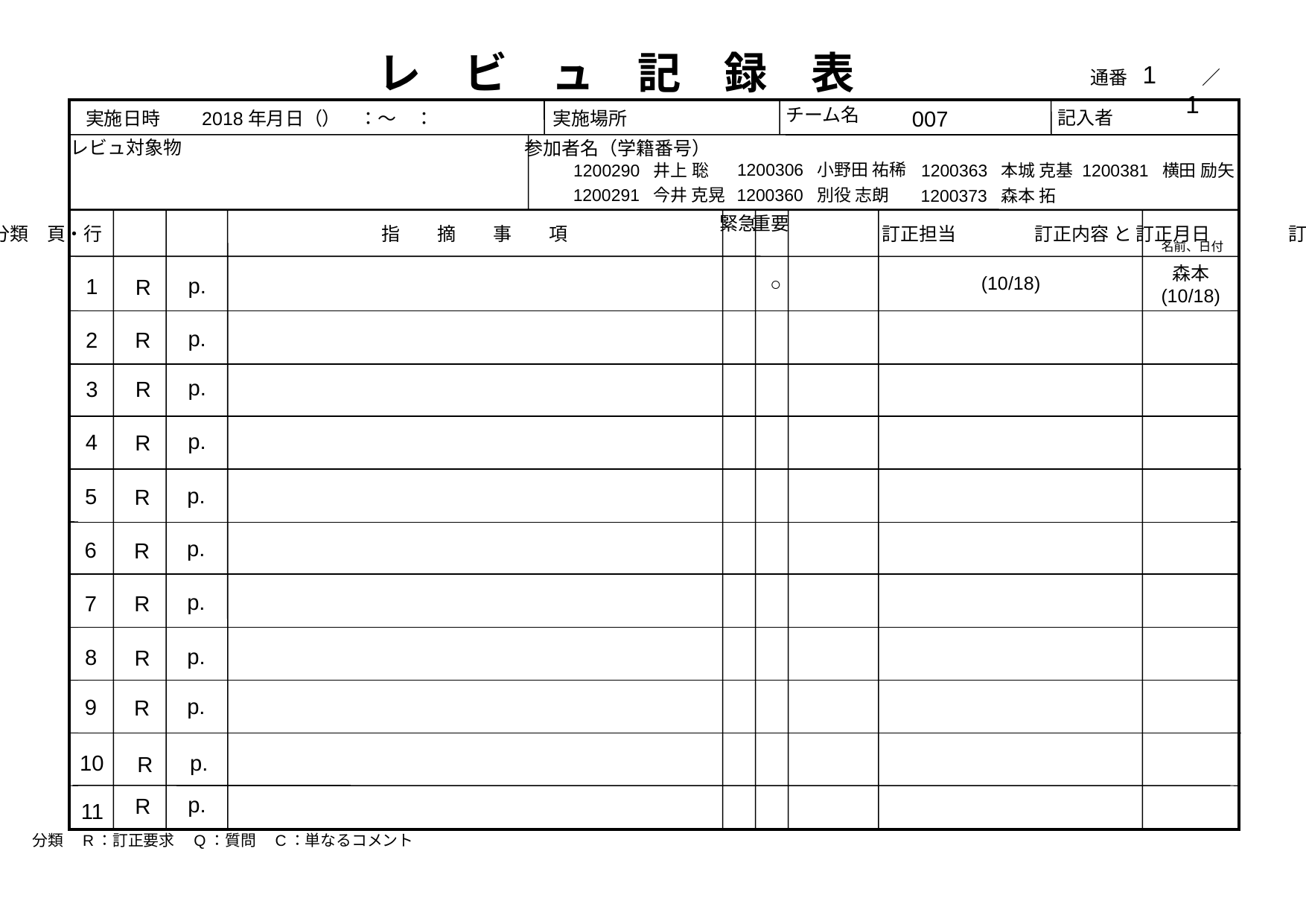

レ　ビ　ュ　記　録　表
通番　　　　／
チーム名

記入者
実施日時　　2018年月日（）　：～　：
実施場所
レビュ対象物
参加者名（学籍番号）

重要
緊急

番号　分類　頁・行　　　　　　　　　　　　　　　指　　摘　　事　　項　　　　　　　　　　　　             　　訂正担当　　　 　訂正内容 と 訂正月日　 　　　訂正確認
名前、日付

分類　R：訂正要求　Q：質問　C：単なるコメント
1　　　1
007

1200306  小野田 祐稀
1200381  横田 励矢
1200363  本城 克基
1200290  井上 聡

1200291  今井 克晃
1200360  別役 志朗
1200373  森本 拓
森本
(10/18)
(10/18)
p.

1
R

○
p.

2

R

p.
3
R

p.
4
R

p.

5
R

p.
6

R

p.
7

R

p.
8

R

p.
9

R

p.
10

R

p.

R

11